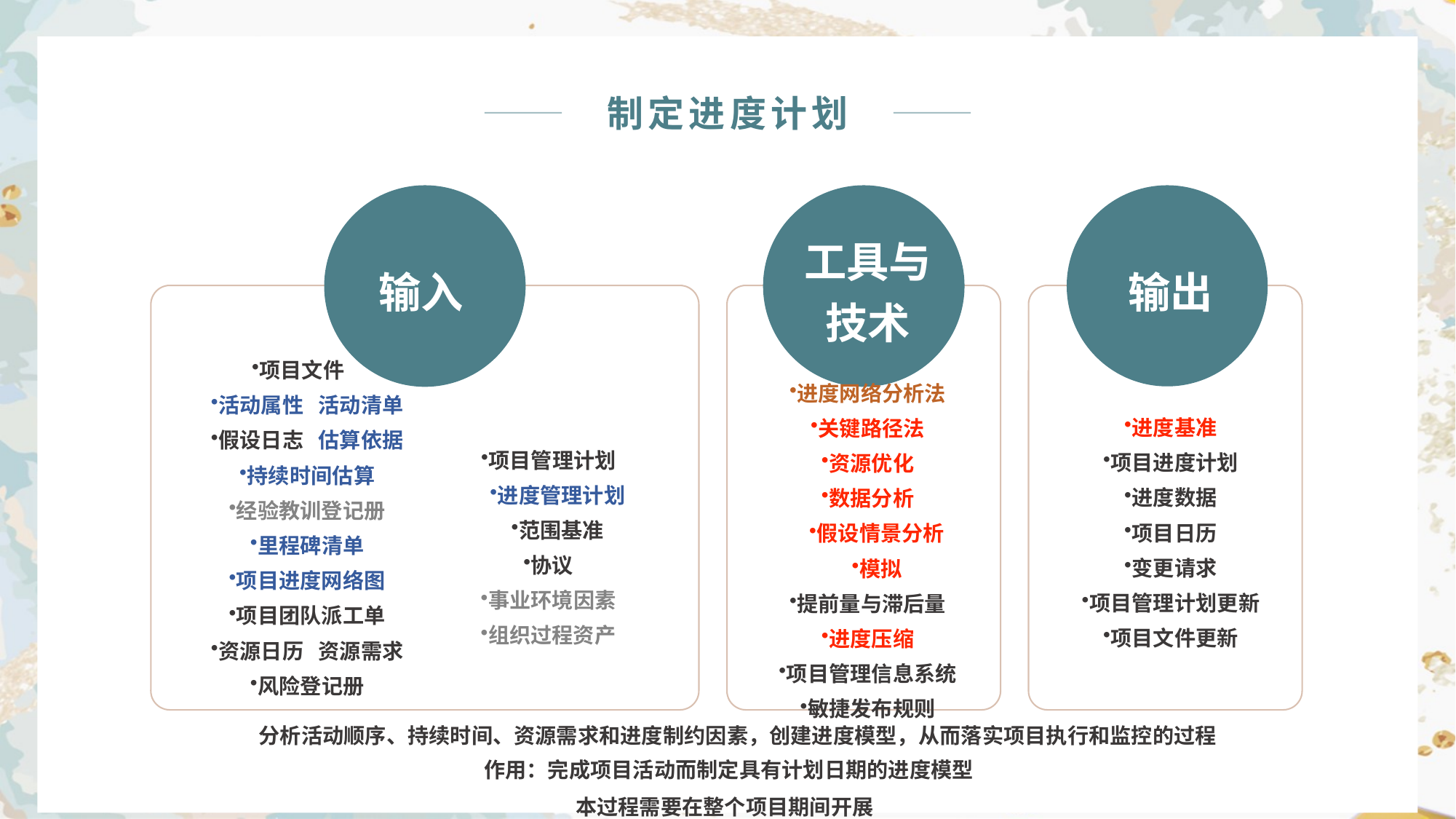

制定进度计划

工具与技术
输入
输出

项目文件
活动属性   活动清单
假设日志   估算依据
持续时间估算
经验教训登记册
里程碑清单
项目进度网络图
项目团队派工单
资源日历   资源需求
风险登记册
进度网络分析法
关键路径法
资源优化
数据分析
假设情景分析
模拟
提前量与滞后量
进度压缩
项目管理信息系统
敏捷发布规则

项目管理计划
进度管理计划
范围基准
协议
事业环境因素
组织过程资产
进度基准
项目进度计划
进度数据
项目日历
变更请求
项目管理计划更新
项目文件更新
分析活动顺序、持续时间、资源需求和进度制约因素，创建进度模型，从而落实项目执行和监控的过程
作用：完成项目活动而制定具有计划日期的进度模型
本过程需要在整个项目期间开展